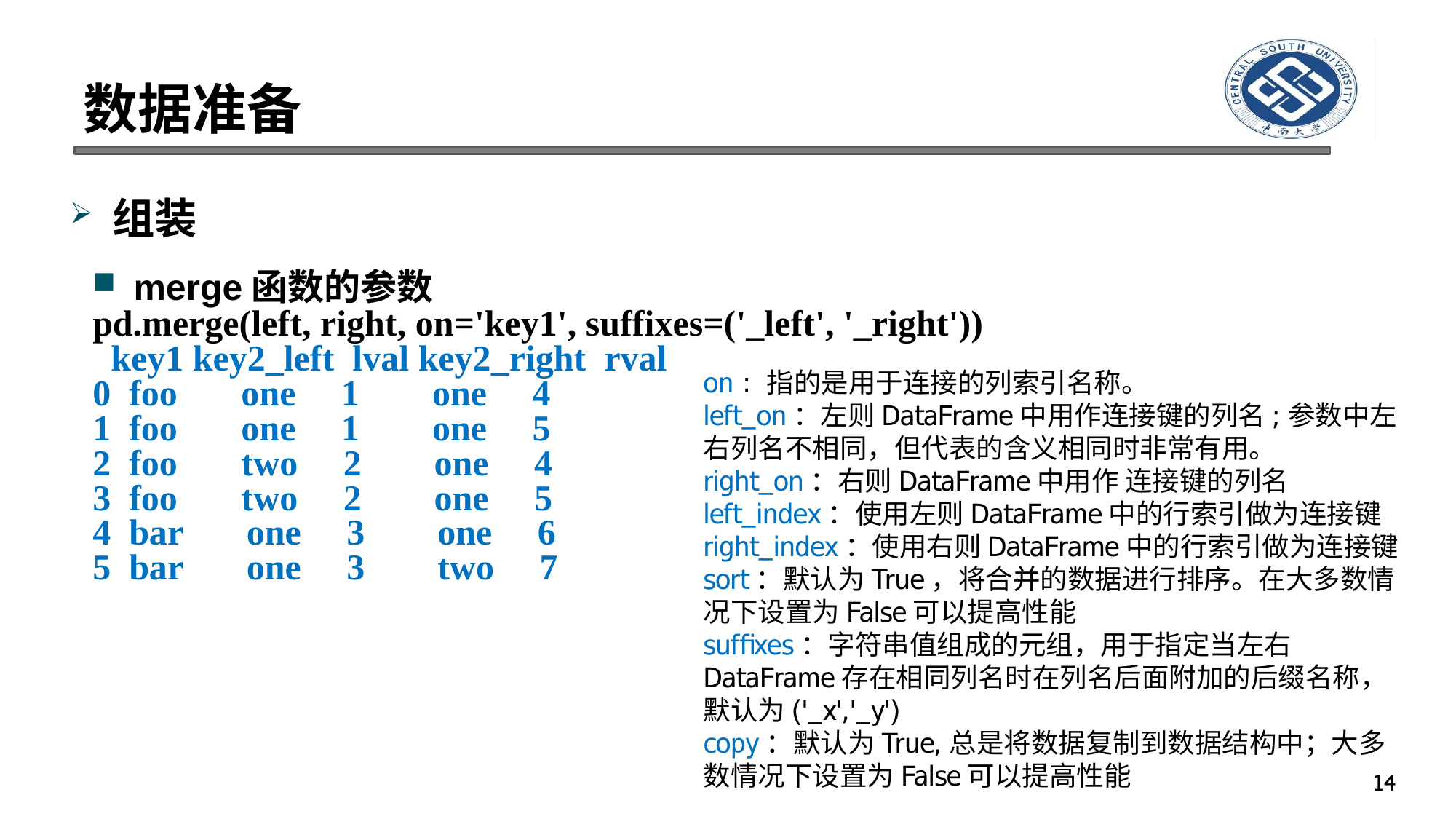

# 数据准备
组装
merge函数的参数
pd.merge(left, right, on='key1', suffixes=('_left', '_right'))
  key1 key2_left  lval key2_right  rval
0  foo       one     1        one     4
1  foo       one     1        one     5
2  foo       two     2        one     4
3  foo       two     2        one     5
4  bar       one     3        one     6
5  bar       one     3        two     7
on : 指的是用于连接的列索引名称。
left_on：左则DataFrame中用作连接键的列名;参数中左右列名不相同，但代表的含义相同时非常有用。
right_on：右则DataFrame中用作 连接键的列名
left_index：使用左则DataFrame中的行索引做为连接键
right_index：使用右则DataFrame中的行索引做为连接键
sort：默认为True，将合并的数据进行排序。在大多数情况下设置为False可以提高性能
suffixes：字符串值组成的元组，用于指定当左右DataFrame存在相同列名时在列名后面附加的后缀名称，默认为('_x','_y')
copy：默认为True,总是将数据复制到数据结构中；大多数情况下设置为False可以提高性能
14